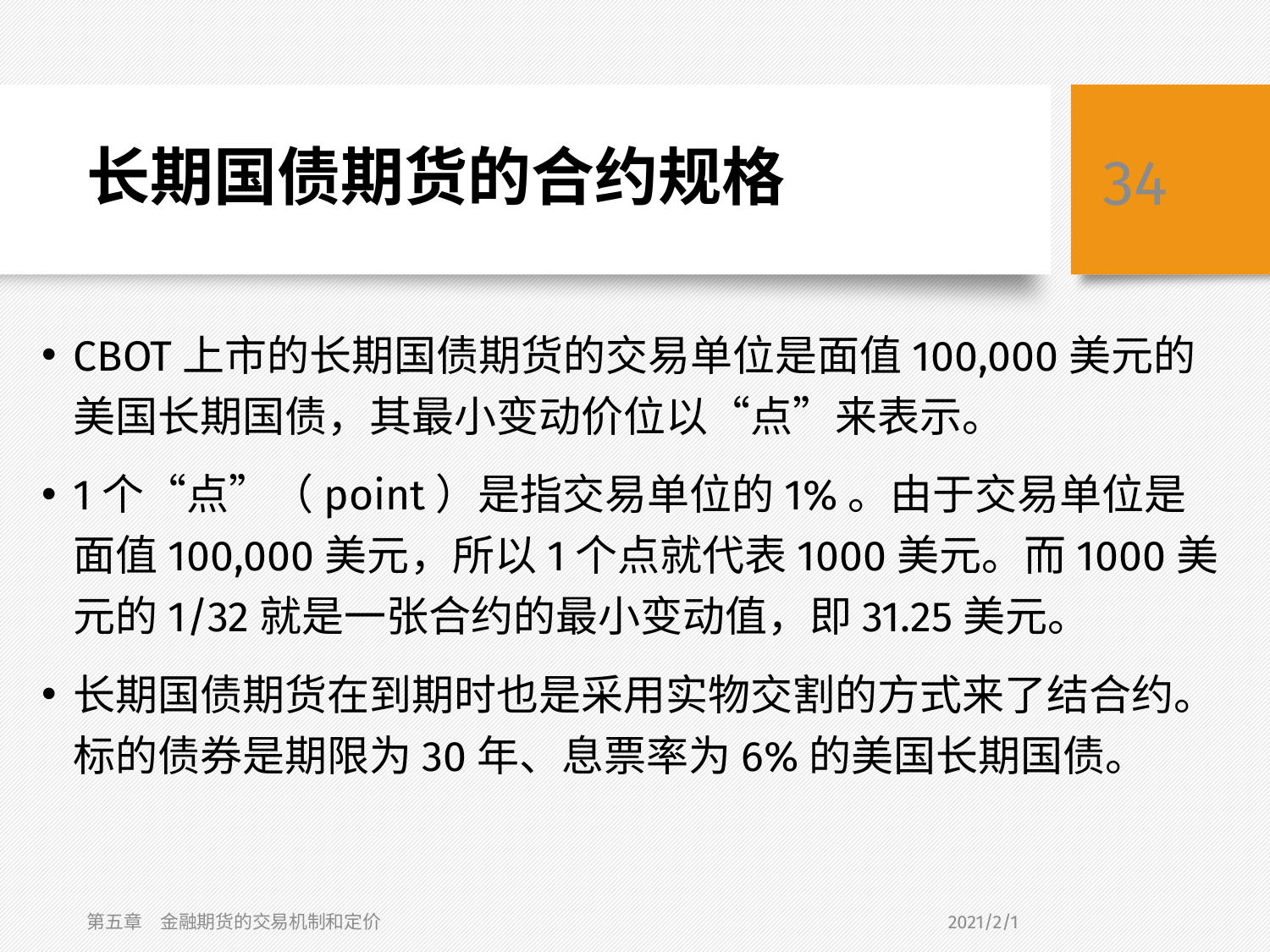

# 长期国债期货的合约规格
34
CBOT上市的长期国债期货的交易单位是面值100,000美元的美国长期国债，其最小变动价位以“点”来表示。
1个“点”（point）是指交易单位的1%。由于交易单位是面值100,000美元，所以1个点就代表1000美元。而1000美元的1/32就是一张合约的最小变动值，即31.25美元。
长期国债期货在到期时也是采用实物交割的方式来了结合约。标的债券是期限为30年、息票率为6%的美国长期国债。

2021/2/1
第五章　金融期货的交易机制和定价